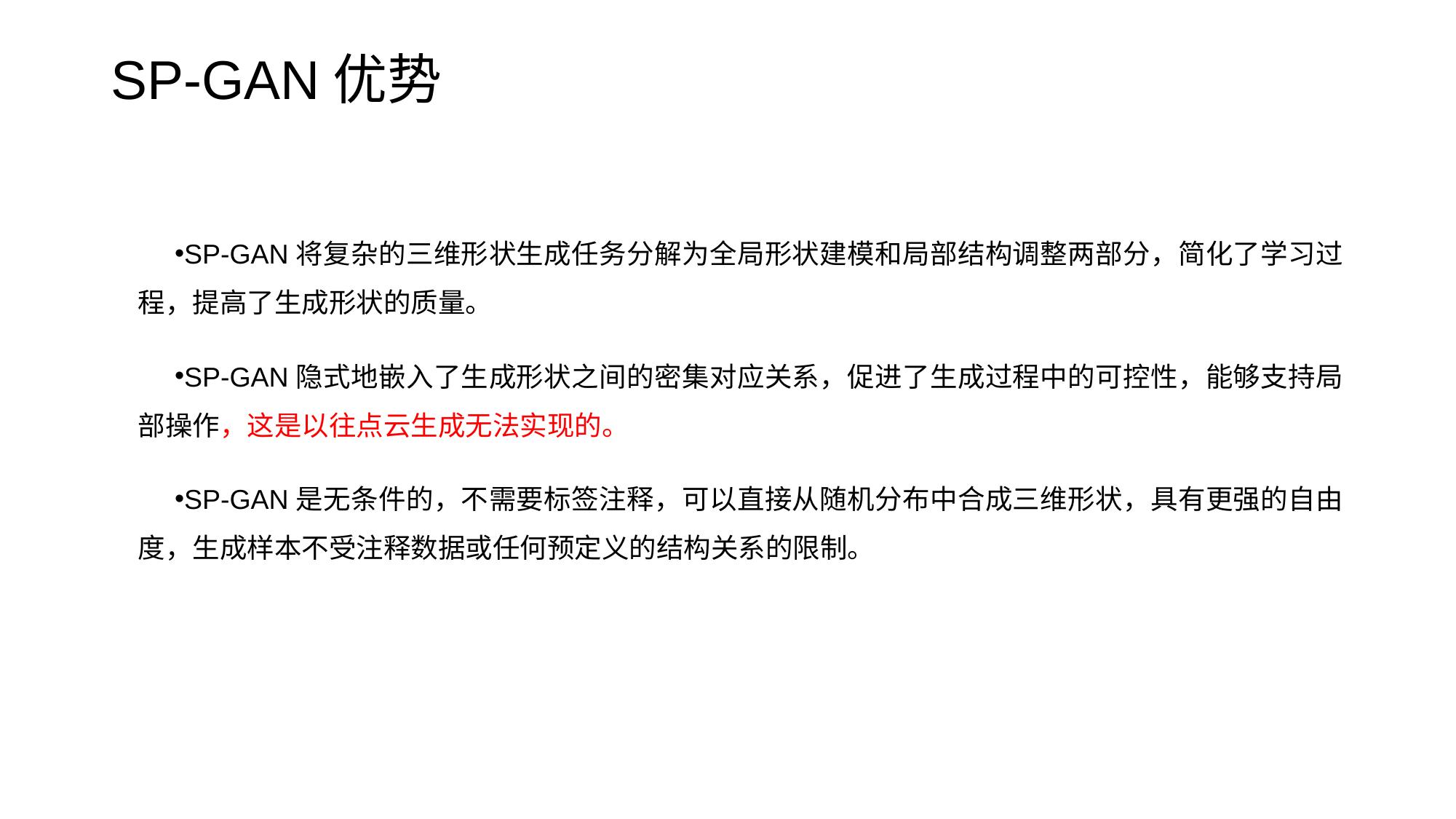

# SP-GAN优势
SP-GAN将复杂的三维形状生成任务分解为全局形状建模和局部结构调整两部分，简化了学习过程，提高了生成形状的质量。
SP-GAN隐式地嵌入了生成形状之间的密集对应关系，促进了生成过程中的可控性，能够支持局部操作，这是以往点云生成无法实现的。
SP-GAN是无条件的，不需要标签注释，可以直接从随机分布中合成三维形状，具有更强的自由度，生成样本不受注释数据或任何预定义的结构关系的限制。